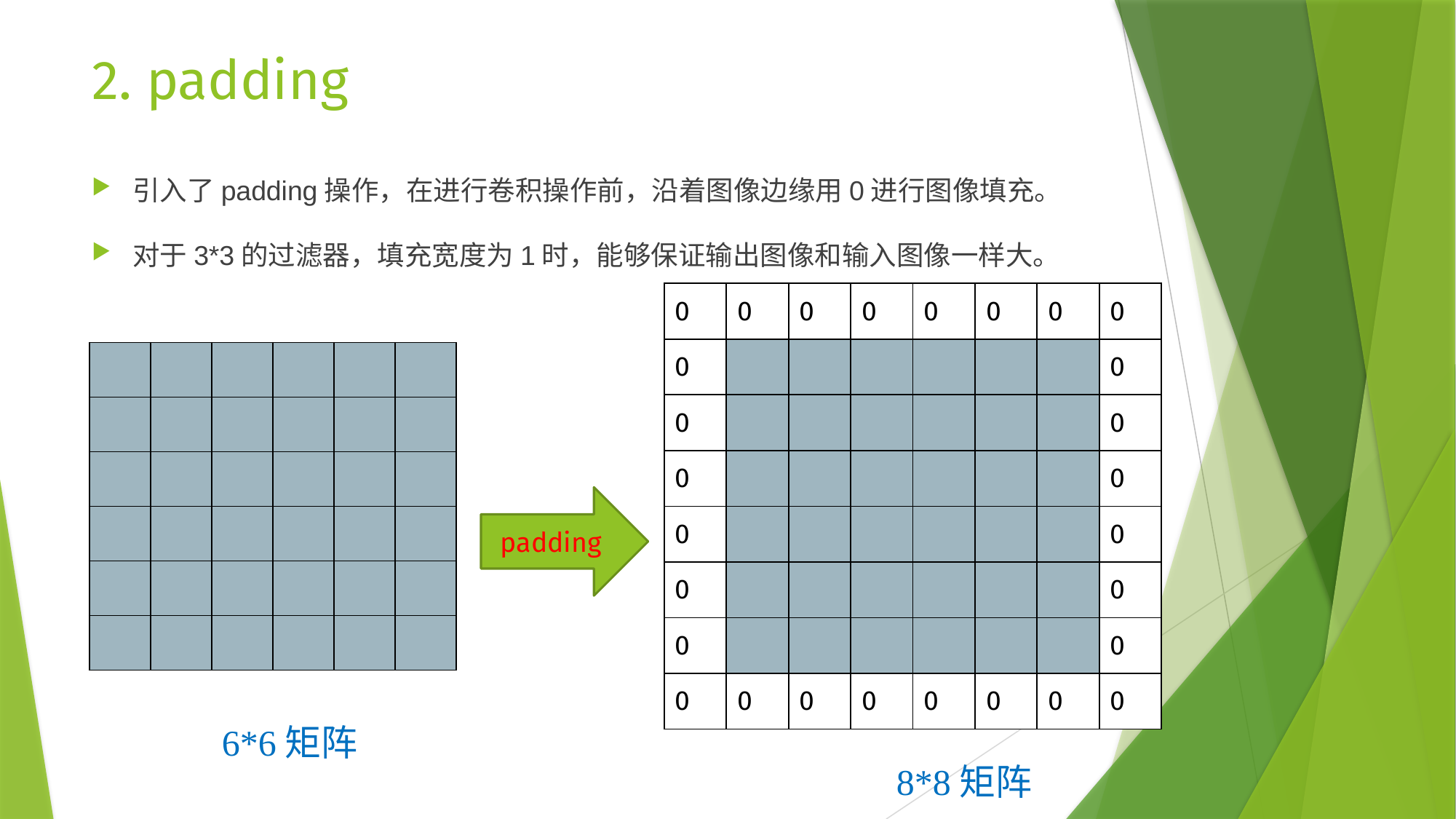

# 2. padding
引入了padding操作，在进行卷积操作前，沿着图像边缘用0进行图像填充。
对于3*3的过滤器，填充宽度为1时，能够保证输出图像和输入图像一样大。

| 0 | 0 | 0 | 0 | 0 | 0 | 0 | 0 |
| --- | --- | --- | --- | --- | --- | --- | --- |
| 0 |  |  |  |  |  |  | 0 |
| 0 |  |  |  |  |  |  | 0 |
| 0 |  |  |  |  |  |  | 0 |
| 0 |  |  |  |  |  |  | 0 |
| 0 |  |  |  |  |  |  | 0 |
| 0 |  |  |  |  |  |  | 0 |
| 0 | 0 | 0 | 0 | 0 | 0 | 0 | 0 |
|  |  |  |  |  |  |
| --- | --- | --- | --- | --- | --- |
|  |  |  |  |  |  |
|  |  |  |  |  |  |
|  |  |  |  |  |  |
|  |  |  |  |  |  |
|  |  |  |  |  |  |
padding
6*6矩阵
8*8矩阵